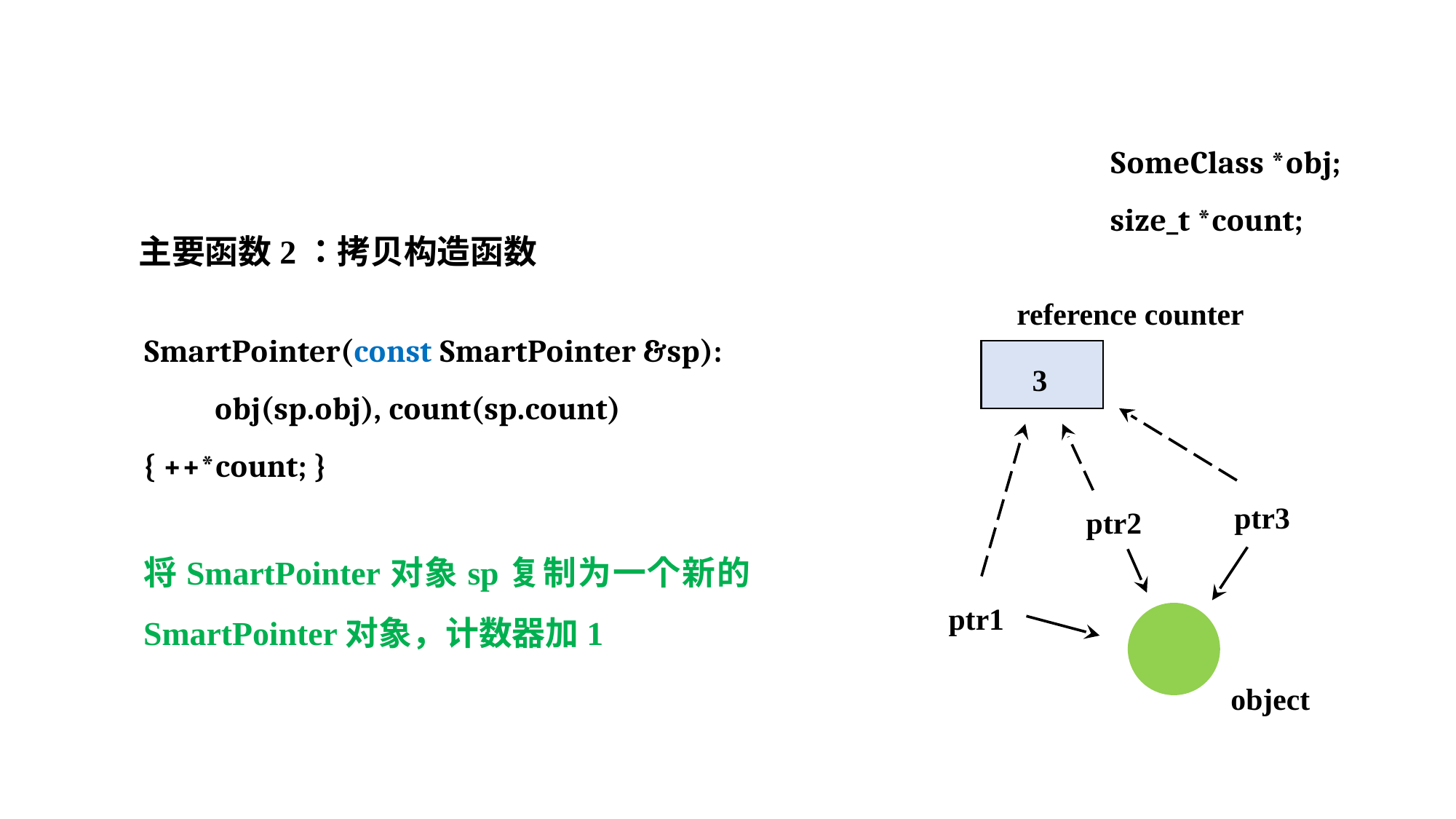

SomeClass *obj;
size_t *count;
主要函数2：拷贝构造函数
reference counter
3

ptr3
ptr2
ptr1

object
SmartPointer(const SmartPointer &sp):
          obj(sp.obj), count(sp.count)
{ ++*count; }
将SmartPointer对象sp复制为一个新的SmartPointer对象，计数器加1